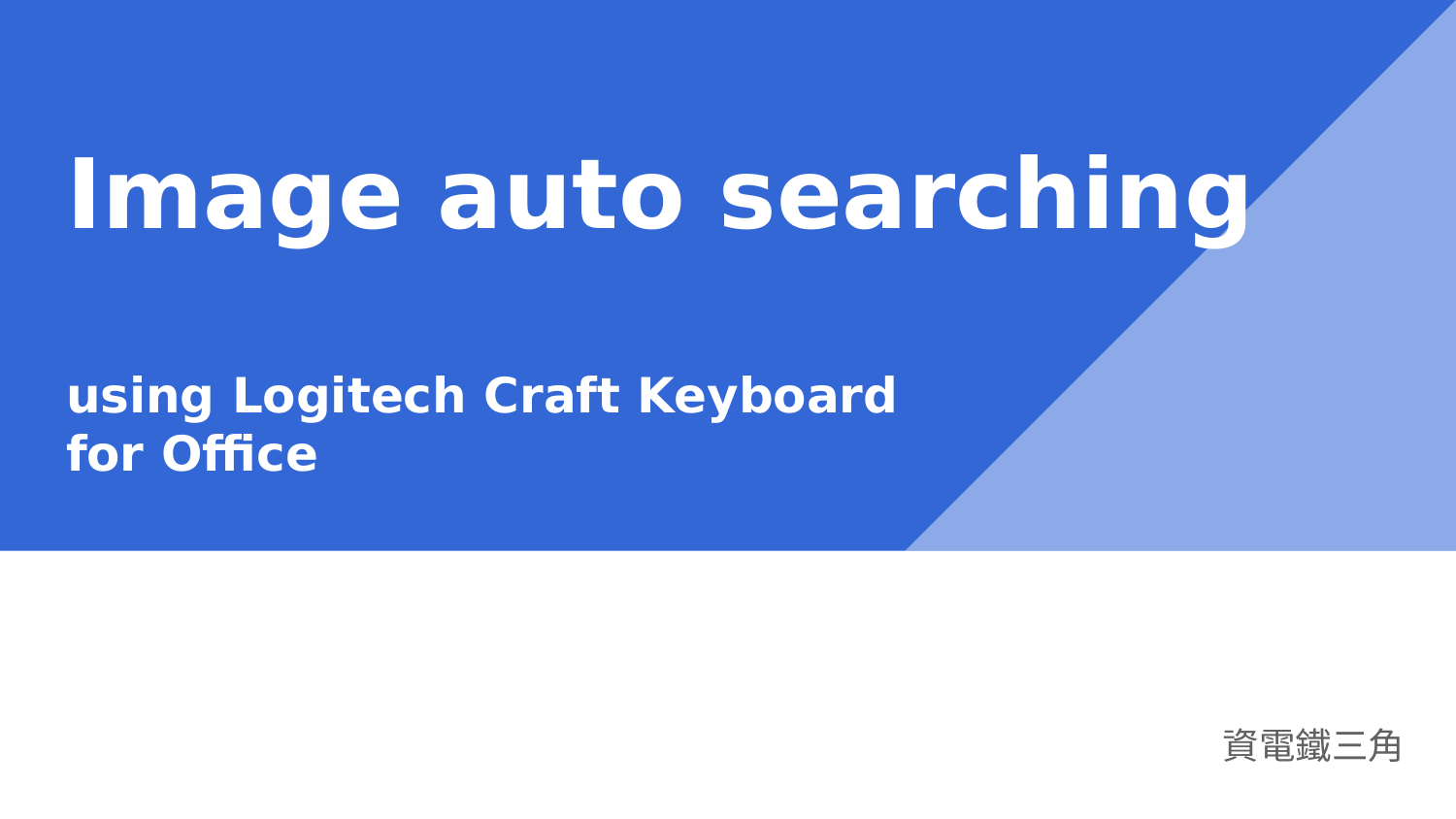

# Image auto searching

using Logitech Craft Keyboard
for Office
資電鐵三角